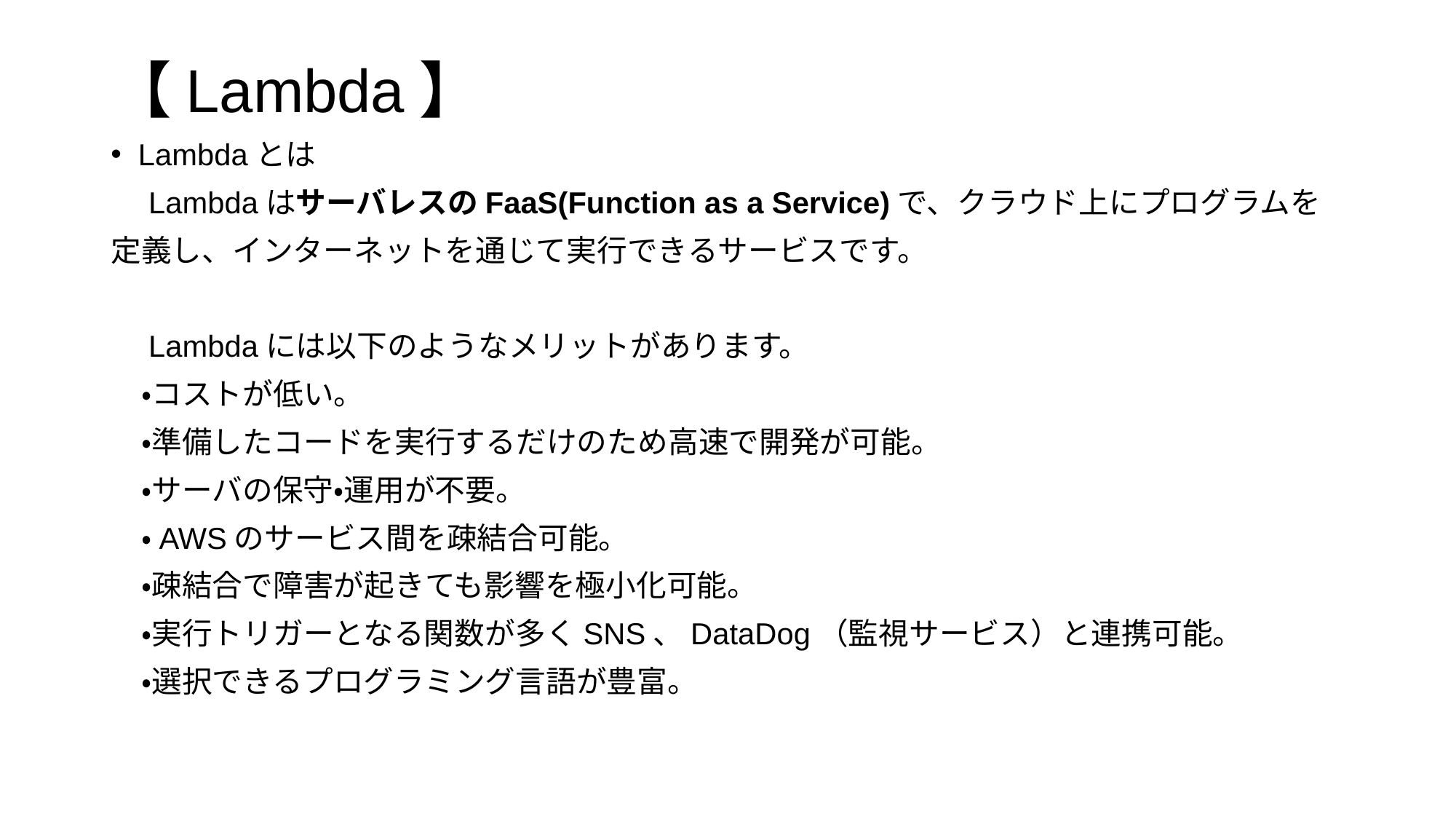

# 【Lambda】
Lambdaとは
　LambdaはサーバレスのFaaS(Function as a Service)で、クラウド上にプログラムを
定義し、インターネットを通じて実行できるサービスです。

　Lambdaには以下のようなメリットがあります。
　・コストが低い。
　・準備したコードを実行するだけのため高速で開発が可能。
　・サーバの保守・運用が不要。
　・AWSのサービス間を疎結合可能。
　・疎結合で障害が起きても影響を極小化可能。
　・実行トリガーとなる関数が多くSNS、DataDog（監視サービス）と連携可能。
　・選択できるプログラミング言語が豊富。